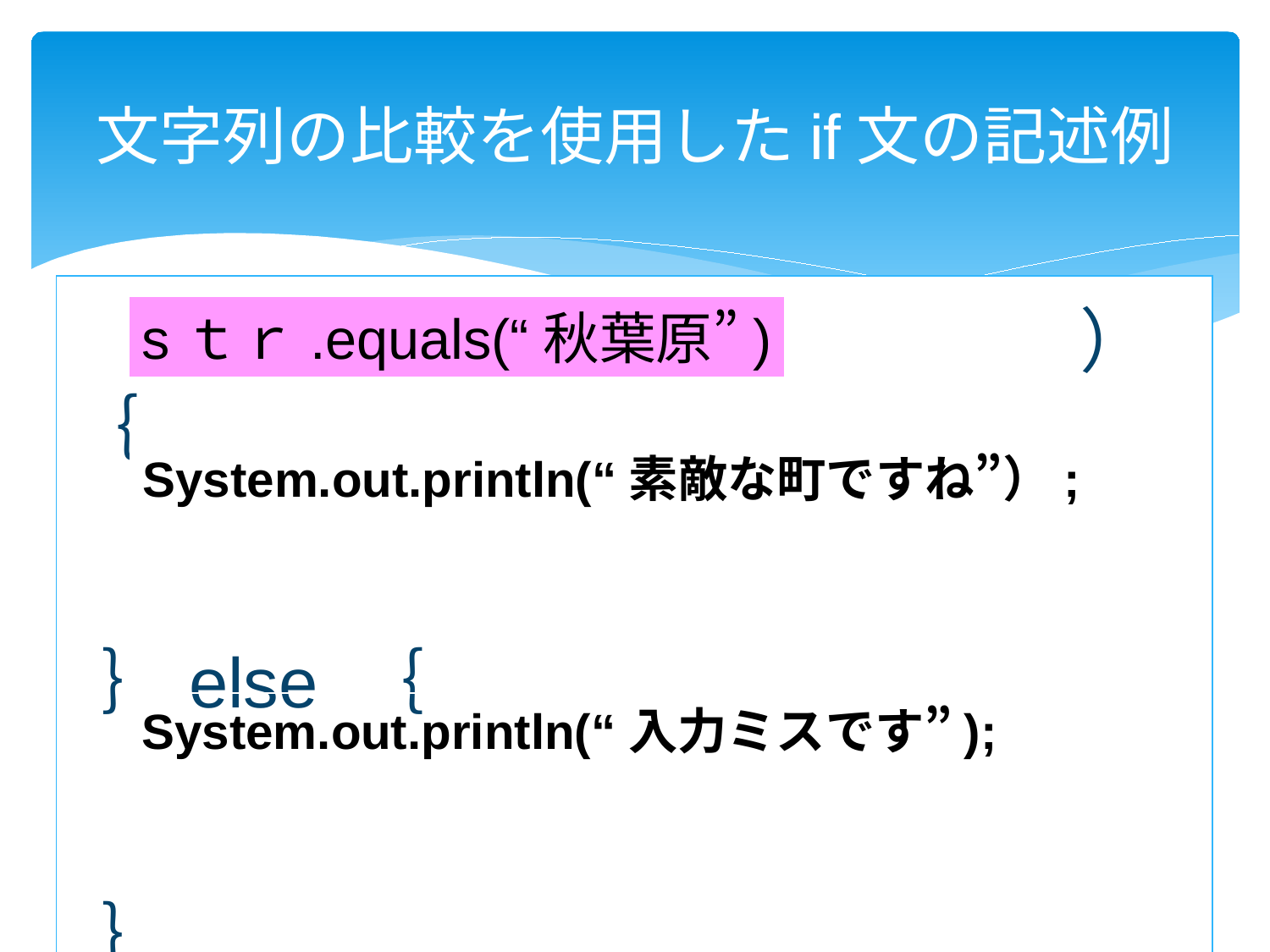

# 文字列の比較を使用したif文の記述例
 ｉｆ（                  　 　　　　　 ）｛
 ｝else ｛

 ｝
sｔｒ.equals(“秋葉原”)
System.out.println(“素敵な町ですね”）;
System.out.println(“入力ミスです”);